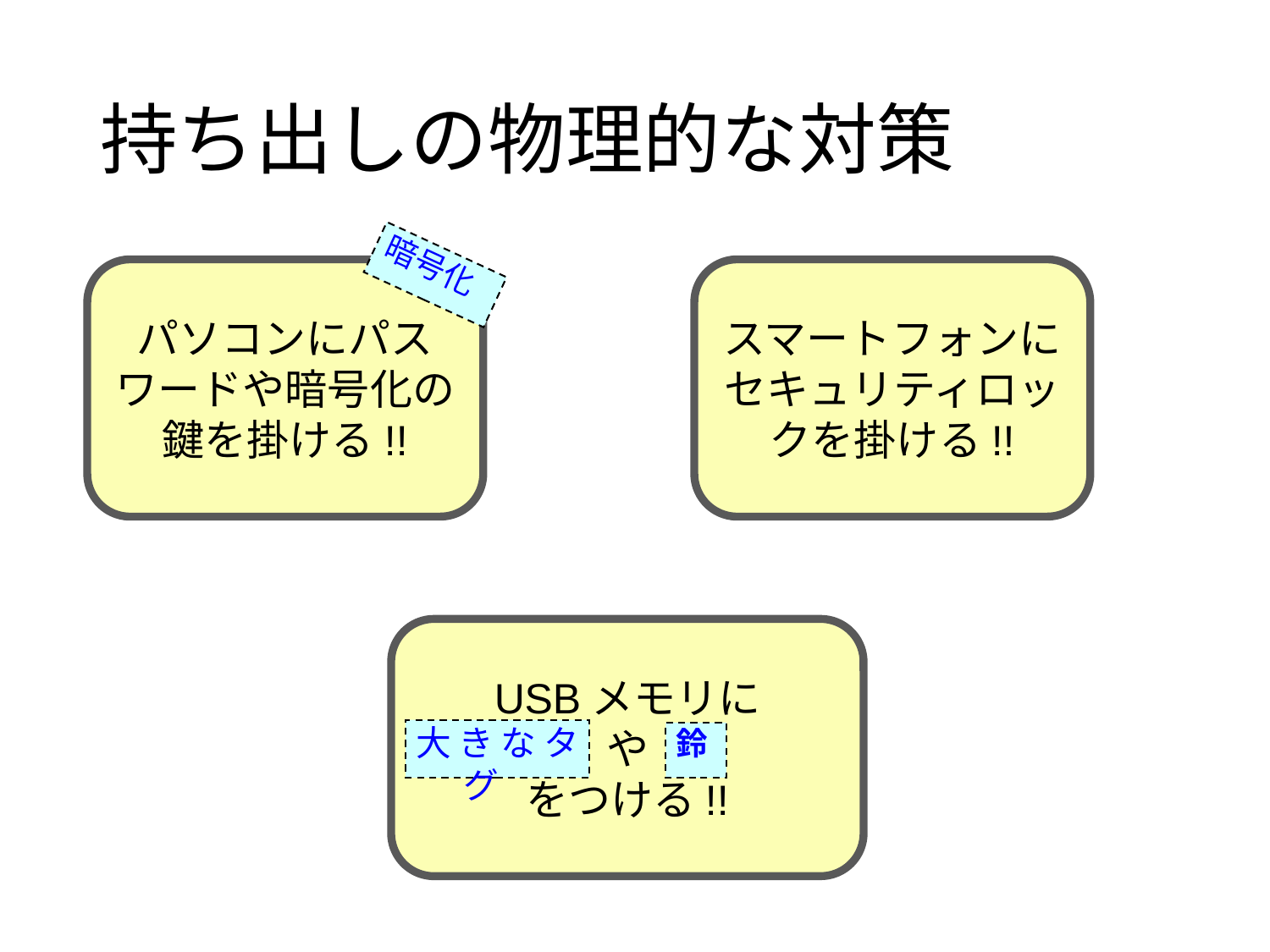

# 持ち出しの物理的な対策
暗号化
パソコンにパスワードや暗号化の鍵を掛ける!!
スマートフォンに
セキュリティロックを掛ける!!
USBメモリに
や
をつける!!
大きなタグ
鈴